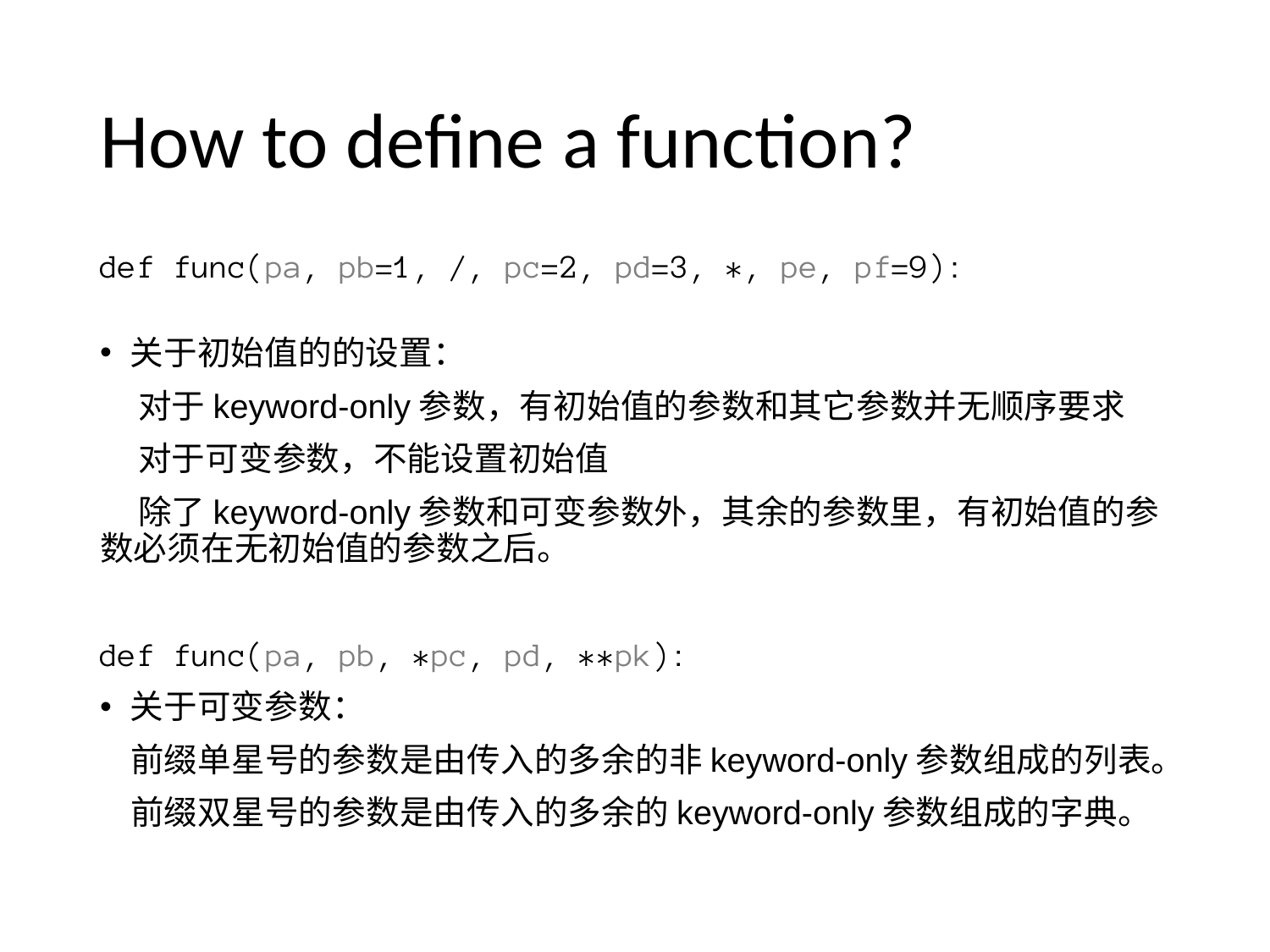

# How to define a function?
def func(pa, pb=1, /, pc=2, pd=3, *, pe, pf=9):

关于初始值的的设置：
    对于keyword-only参数，有初始值的参数和其它参数并无顺序要求
    对于可变参数，不能设置初始值
    除了keyword-only参数和可变参数外，其余的参数里，有初始值的参数必须在无初始值的参数之后。

def func(pa, pb, *pc, pd, **pk):
关于可变参数：
   前缀单星号的参数是由传入的多余的非keyword-only参数组成的列表。
   前缀双星号的参数是由传入的多余的keyword-only参数组成的字典。